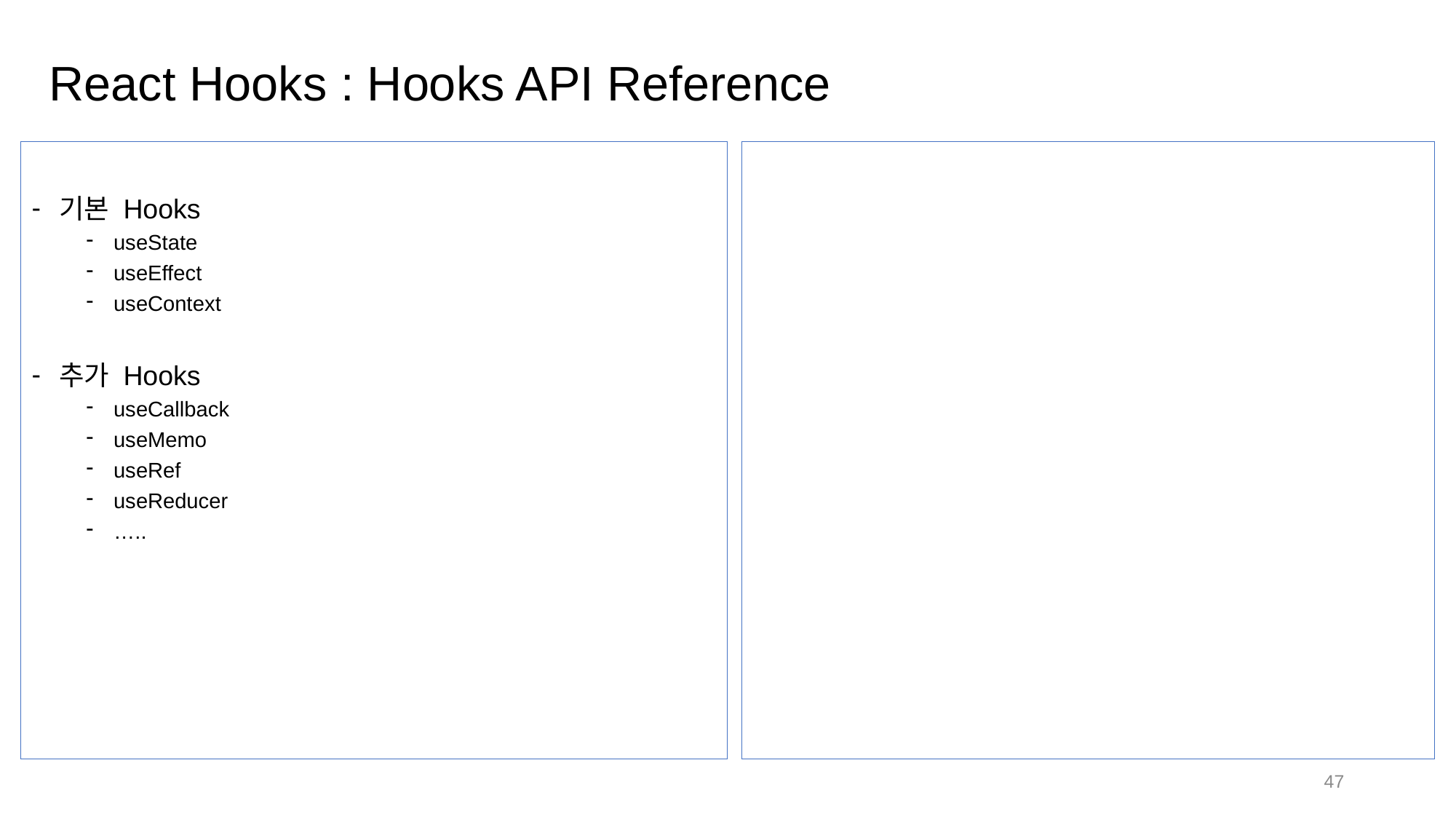

# React Hooks : Hooks API Reference

기본 Hooks
useState
useEffect
useContext

추가 Hooks
useCallback
useMemo
useRef
useReducer
…..

47